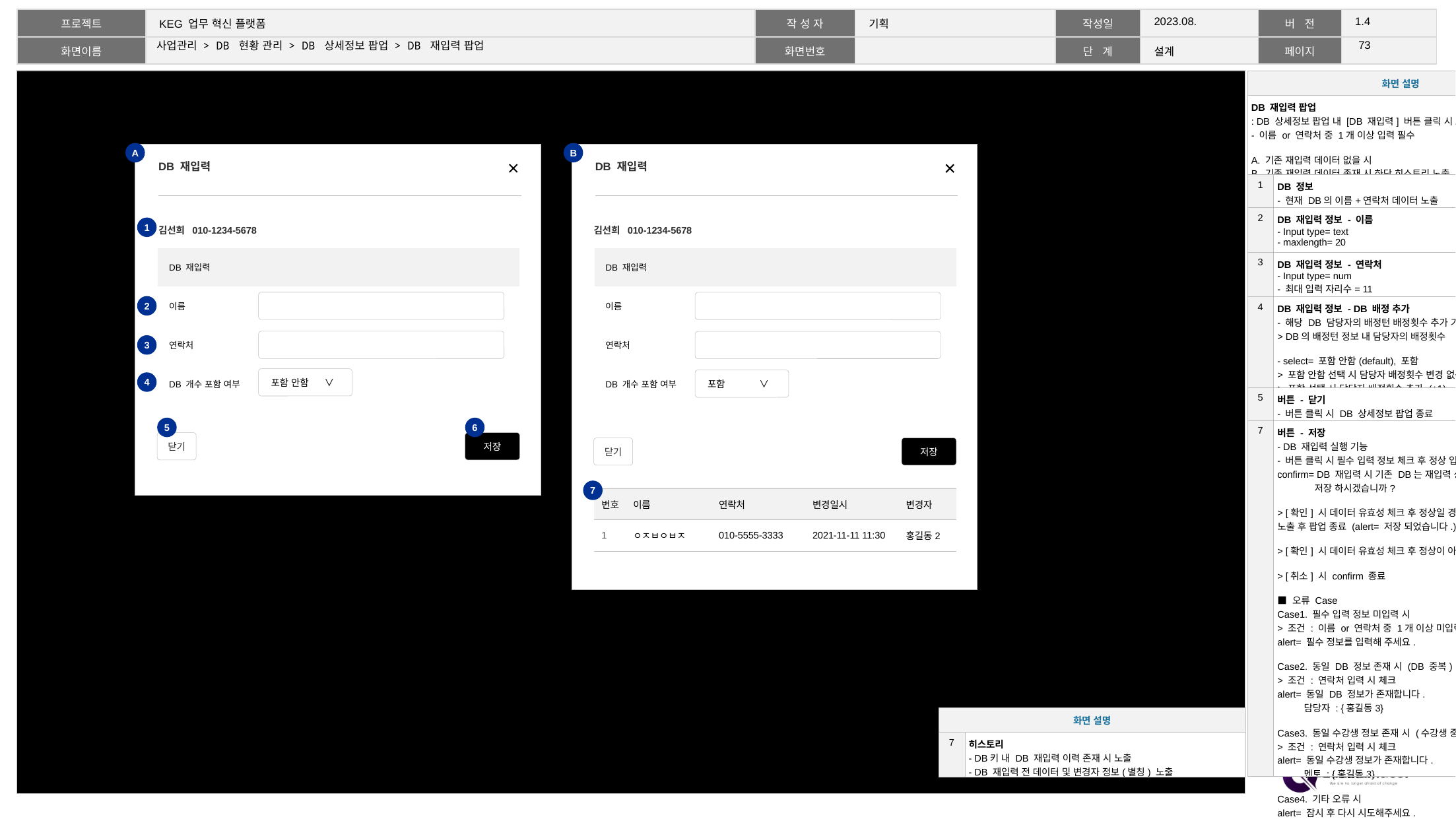

73

# 사업관리 > DB 현황 관리 > DB 상세정보 팝업 > DB 재입력 팝업
| 화면 설명 |  |
| --- | --- |
| DB 재입력 팝업 : DB 상세정보 팝업 내 [DB 재입력] 버튼 클릭 시 호출 - 이름 or 연락처 중 1개 이상 입력 필수 A. 기존 재입력 데이터 없을 시 B. 기존 재입력 데이터 존재 시 하단 히스토리 노출 |  |
| 1 | DB 정보 - 현재 DB의 이름+연락처 데이터 노출 |
| 2 | DB 재입력 정보 - 이름 - Input type= text - maxlength= 20 |
| 3 | DB 재입력 정보 - 연락처 - Input type= num - 최대 입력 자리수= 11 |
| 4 | DB 재입력 정보 - DB 배정 추가 - 해당 DB 담당자의 배정턴 배정횟수 추가 기능 > DB의 배정턴 정보 내 담당자의 배정횟수 - select= 포함 안함(default), 포함 > 포함 안함 선택 시 담당자 배정횟수 변경 없음 > 포함 선택 시 담당자 배정횟수 추가 (+1) |
| 5 | 버튼 - 닫기 - 버튼 클릭 시 DB 상세정보 팝업 종료 |
| 7 | 버튼 - 저장 - DB 재입력 실행 기능 - 버튼 클릭 시 필수 입력 정보 체크 후 정상 입력 시 confirm confirm= DB 재입력 시 기존 DB는 재입력 상태로 저장됩니다. 저장 하시겠습니까? > [확인] 시 데이터 유효성 체크 후 정상일 경우 DB 저장 및 alert 노출 후 팝업 종료 (alert= 저장 되었습니다.) > [확인] 시 데이터 유효성 체크 후 정상이 아닐 시 alert > [취소] 시 confirm 종료 ■ 오류 Case Case1. 필수 입력 정보 미입력 시 > 조건 : 이름 or 연락처 중 1개 이상 미입력 시 alert= 필수 정보를 입력해 주세요. Case2. 동일 DB 정보 존재 시 (DB 중복) > 조건 : 연락처 입력 시 체크 alert= 동일 DB 정보가 존재합니다. 담당자 : {홍길동3} Case3. 동일 수강생 정보 존재 시 (수강생 중복) > 조건 : 연락처 입력 시 체크 alert= 동일 수강생 정보가 존재합니다. 멘토 : {홍길동3} Case4. 기타 오류 시 alert= 잠시 후 다시 시도해주세요. |
A
B
DB 재입력
DB 재입력
김선희  010-1234-5678
김선희  010-1234-5678
1
| DB 재입력 |  |  |  |
| --- | --- | --- | --- |
| 이름 |  |  |  |
| 연락처 |  |  |  |
| DB 개수 포함 여부 |  |  |  |
| DB 재입력 |  |  |  |
| --- | --- | --- | --- |
| 이름 |  |  |  |
| 연락처 |  |  |  |
| DB 개수 포함 여부 |  |  |  |

2

3
포함 안함      ∨
포함             ∨
4
5
6
닫기
저장
닫기
저장
7
| 번호 | 이름 | 연락처 | 변경일시 | 변경자 |
| --- | --- | --- | --- | --- |
| 1 | ㅇㅈㅂㅇㅂㅈ | 010-5555-3333 | 2021-11-11 11:30 | 홍길동2 |
| 화면 설명 |  |
| --- | --- |
| 7 | 히스토리 - DB키 내 DB 재입력 이력 존재 시 노출 - DB 재입력 전 데이터 및 변경자 정보(별칭) 노출 |